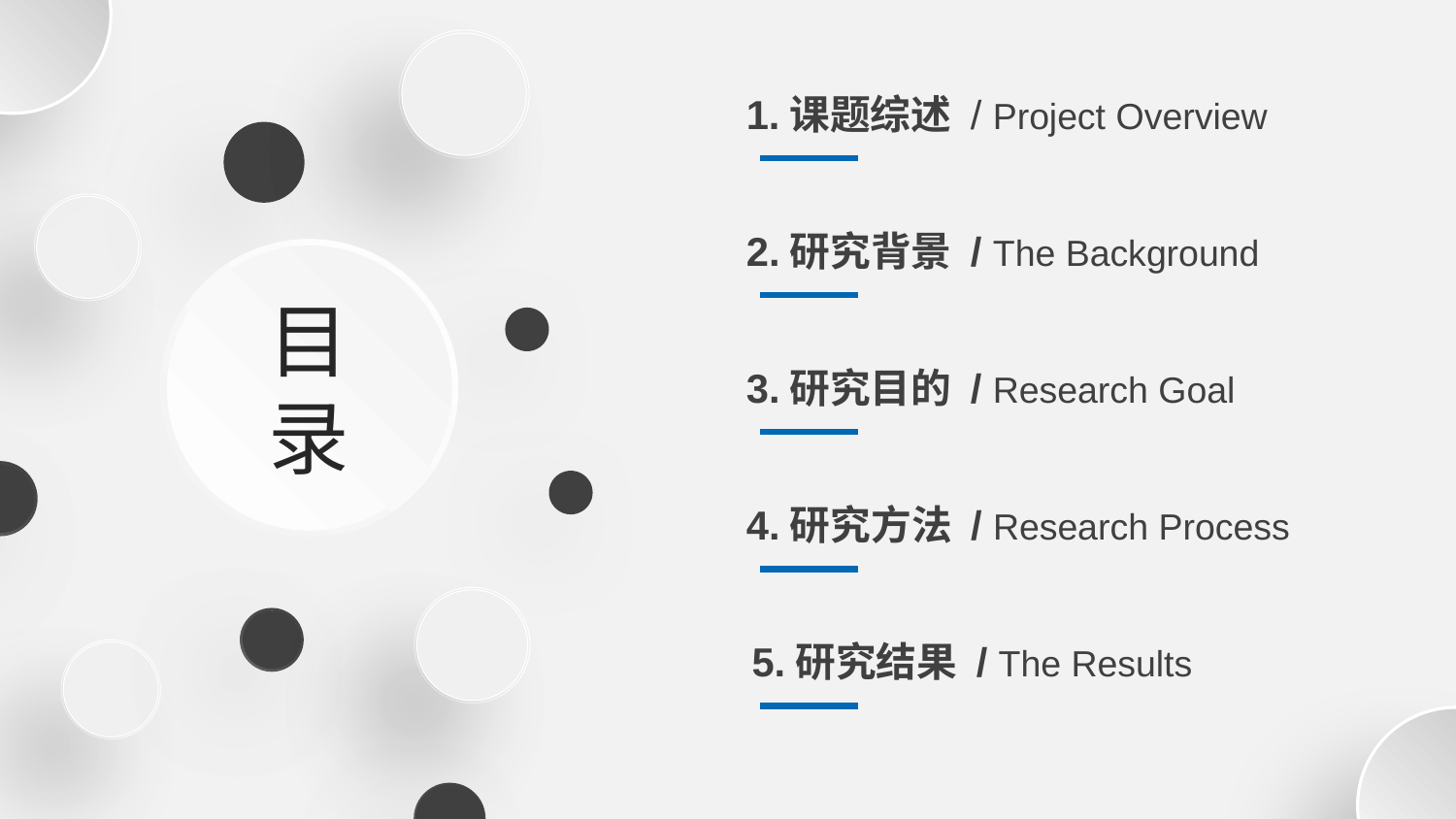

1.课题综述 / Project Overview

2.研究背景 / The Background

目录

3.研究目的 / Research Goal

4.研究方法 / Research Process

5.研究结果 / The Results